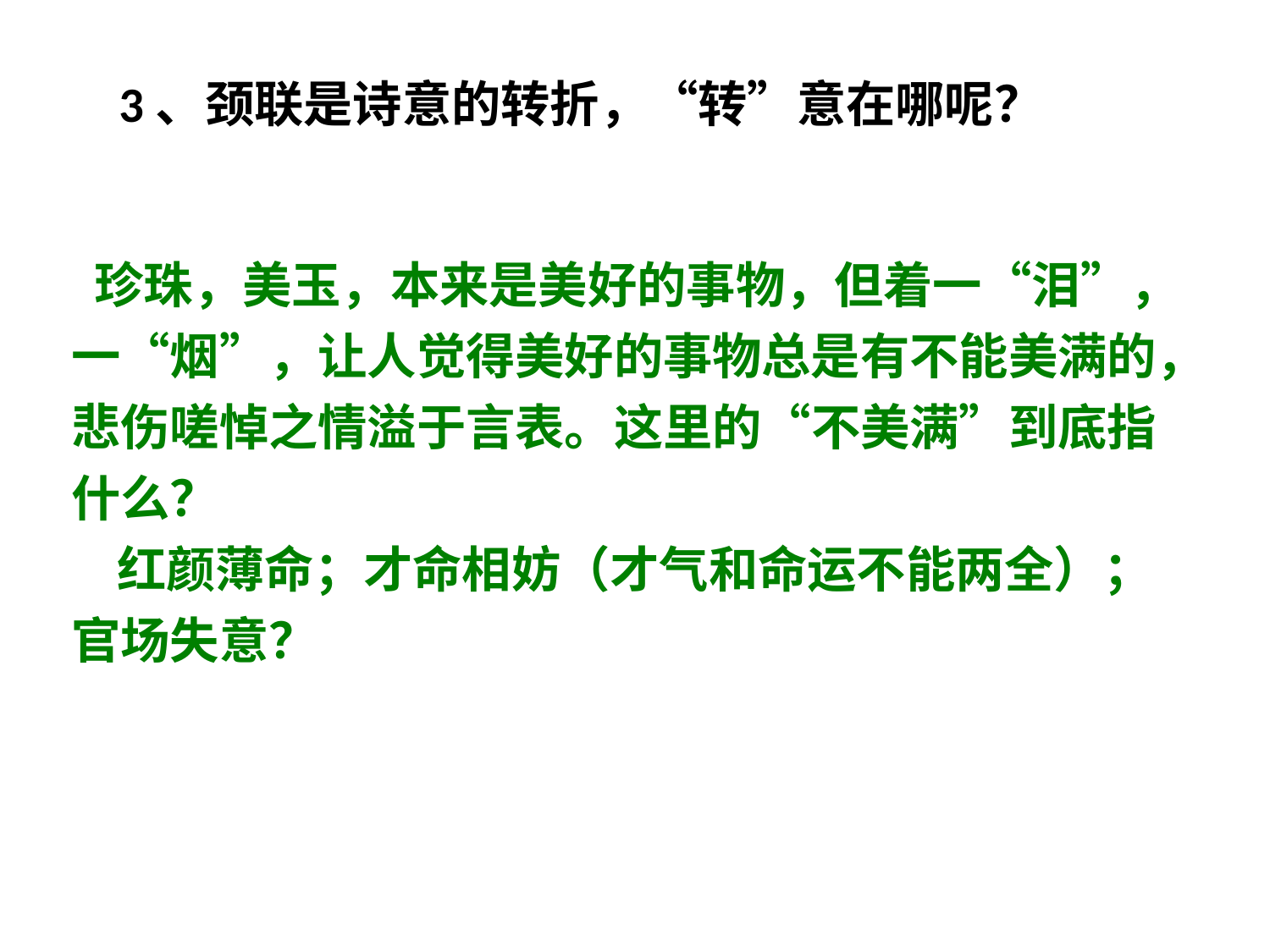

3、颈联是诗意的转折，“转”意在哪呢？
 珍珠，美玉，本来是美好的事物，但着一“泪”，一“烟”，让人觉得美好的事物总是有不能美满的，悲伤嗟悼之情溢于言表。这里的“不美满”到底指什么？
   红颜薄命；才命相妨（才气和命运不能两全）；官场失意？